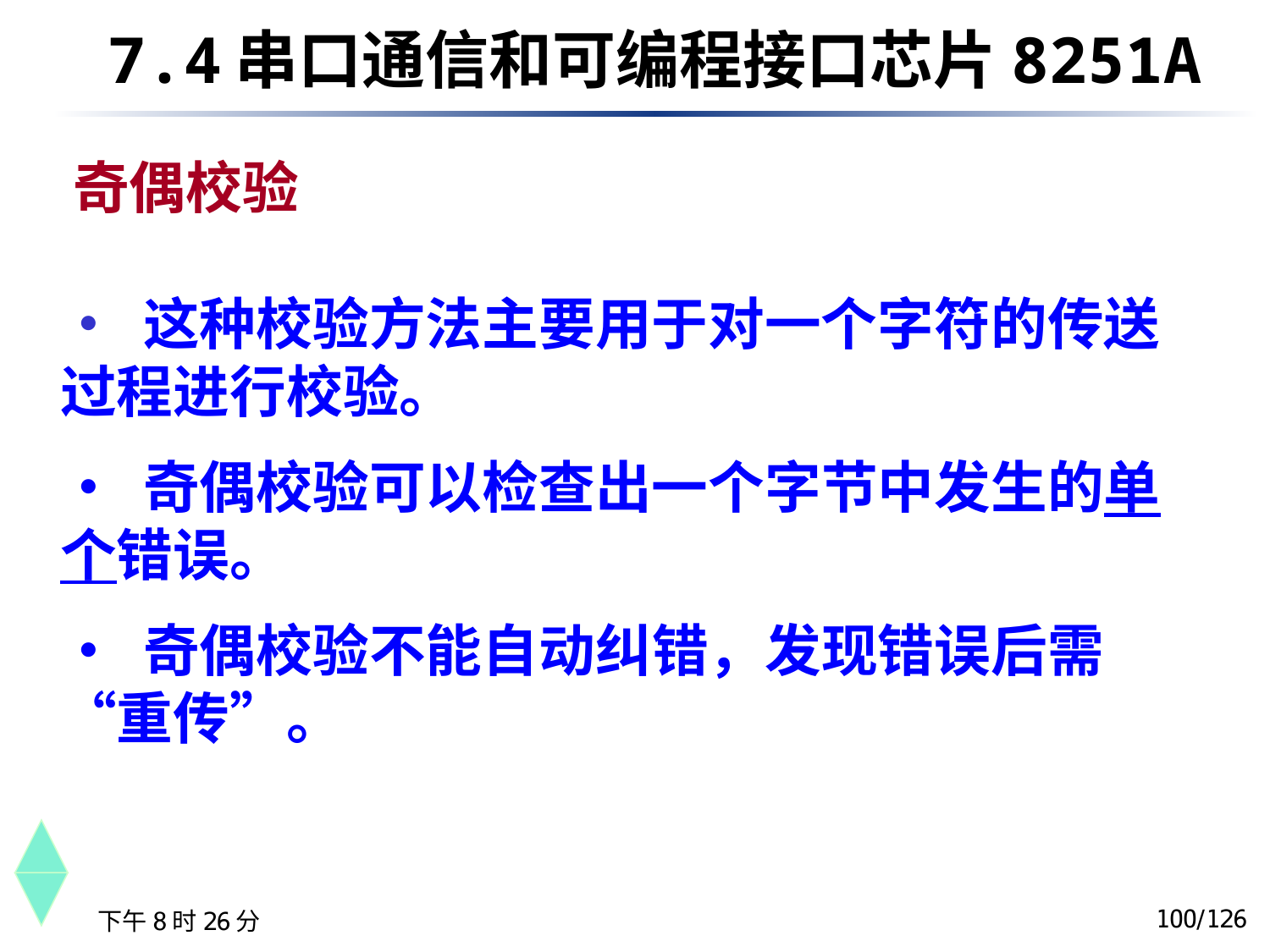

7.4	串口通信和可编程接口芯片8251A
奇偶校验
• 这种校验方法主要用于对一个字符的传送过程进行校验。
• 奇偶校验可以检查出一个字节中发生的单个错误。
• 奇偶校验不能自动纠错，发现错误后需“重传”。
100/126
下午8时26分